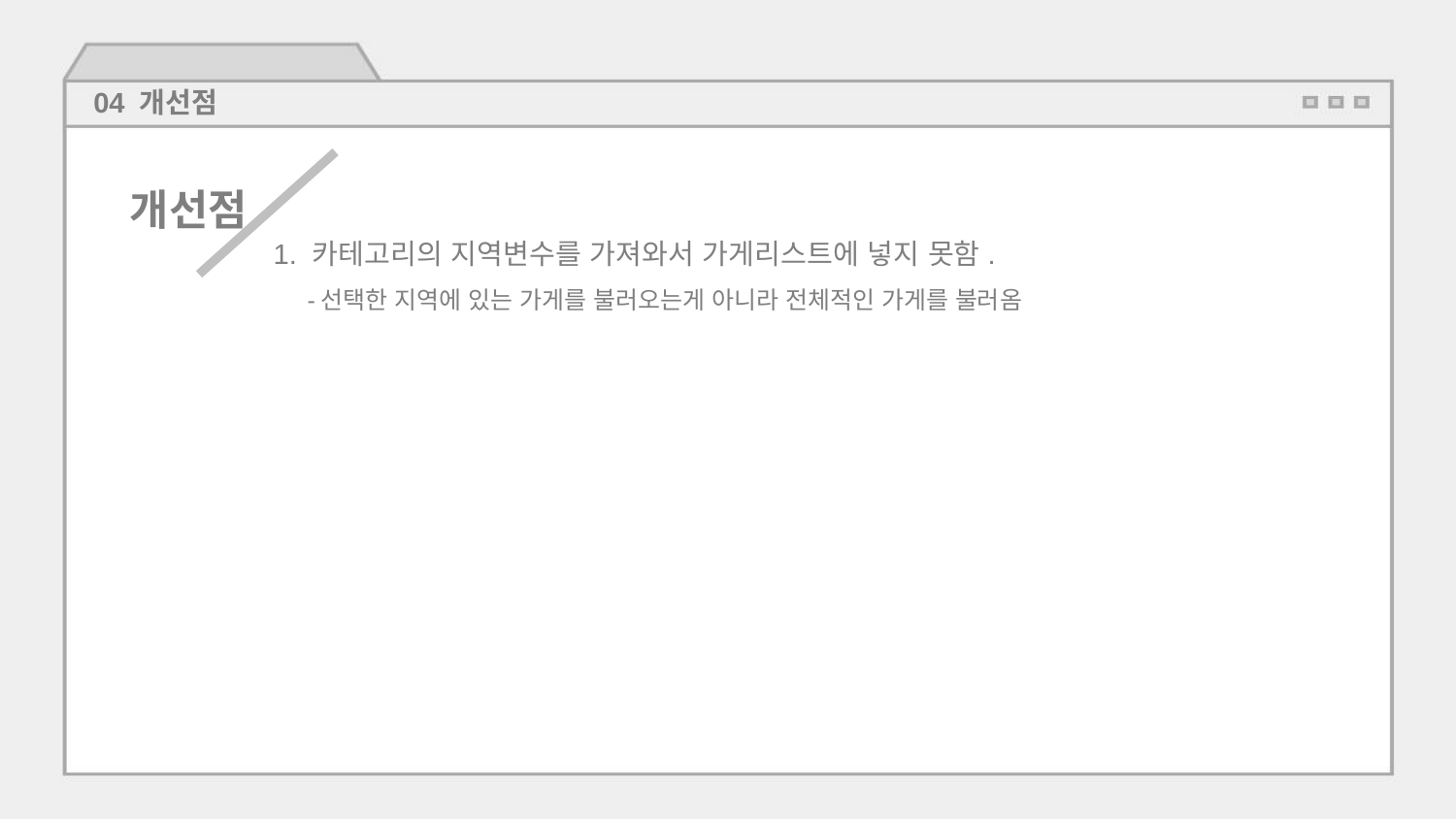

04 개선점
개선점
1. 카테고리의 지역변수를 가져와서 가게리스트에 넣지 못함.
     -선택한 지역에 있는 가게를 불러오는게 아니라 전체적인 가게를 불러옴